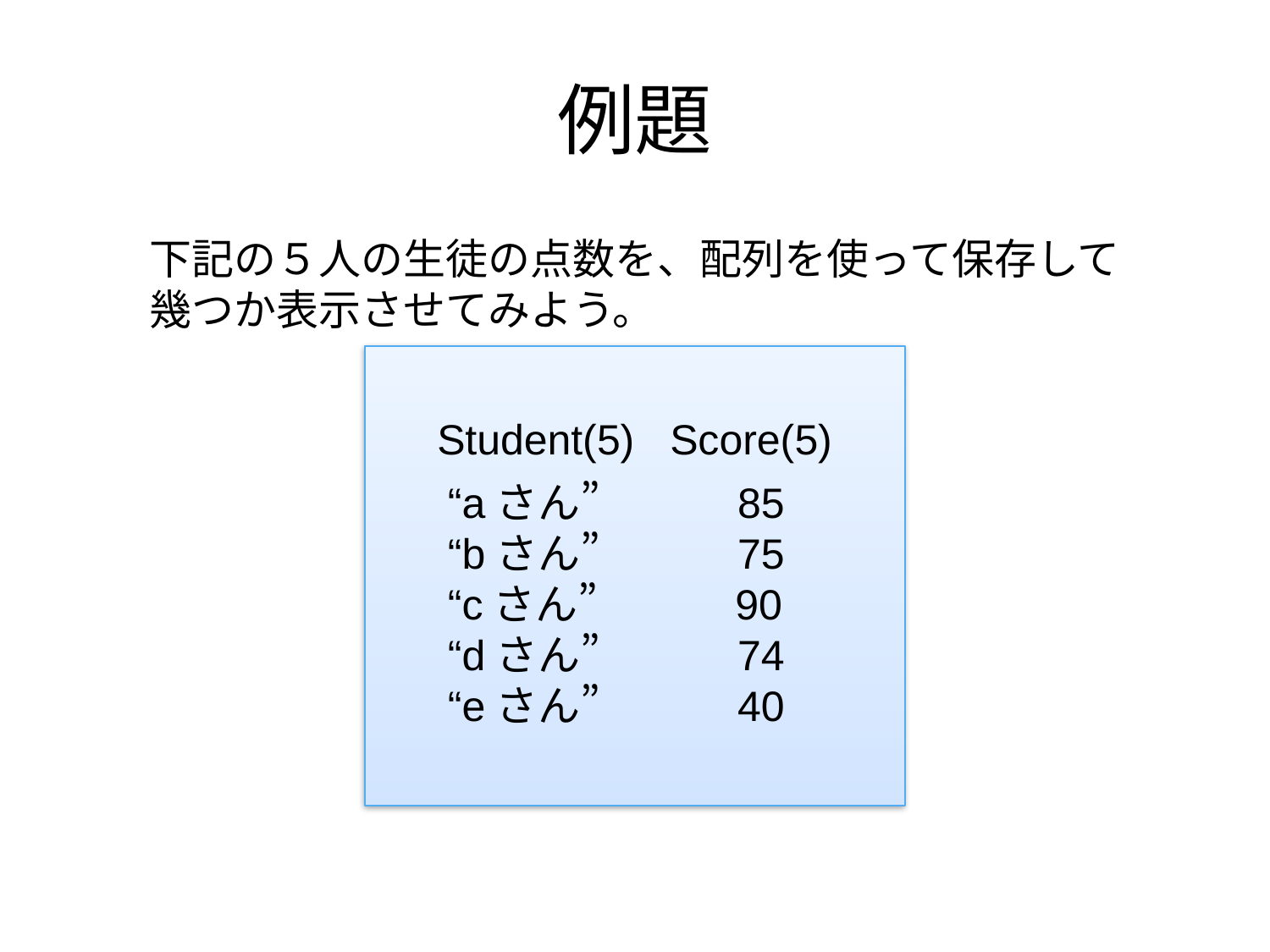

# 例題
下記の５人の生徒の点数を、配列を使って保存して
幾つか表示させてみよう。

Student(5)   Score(5)
“aさん”　　　85
“bさん”　　　75
“cさん”　　　90
“dさん”　　　74
“eさん”　　　40